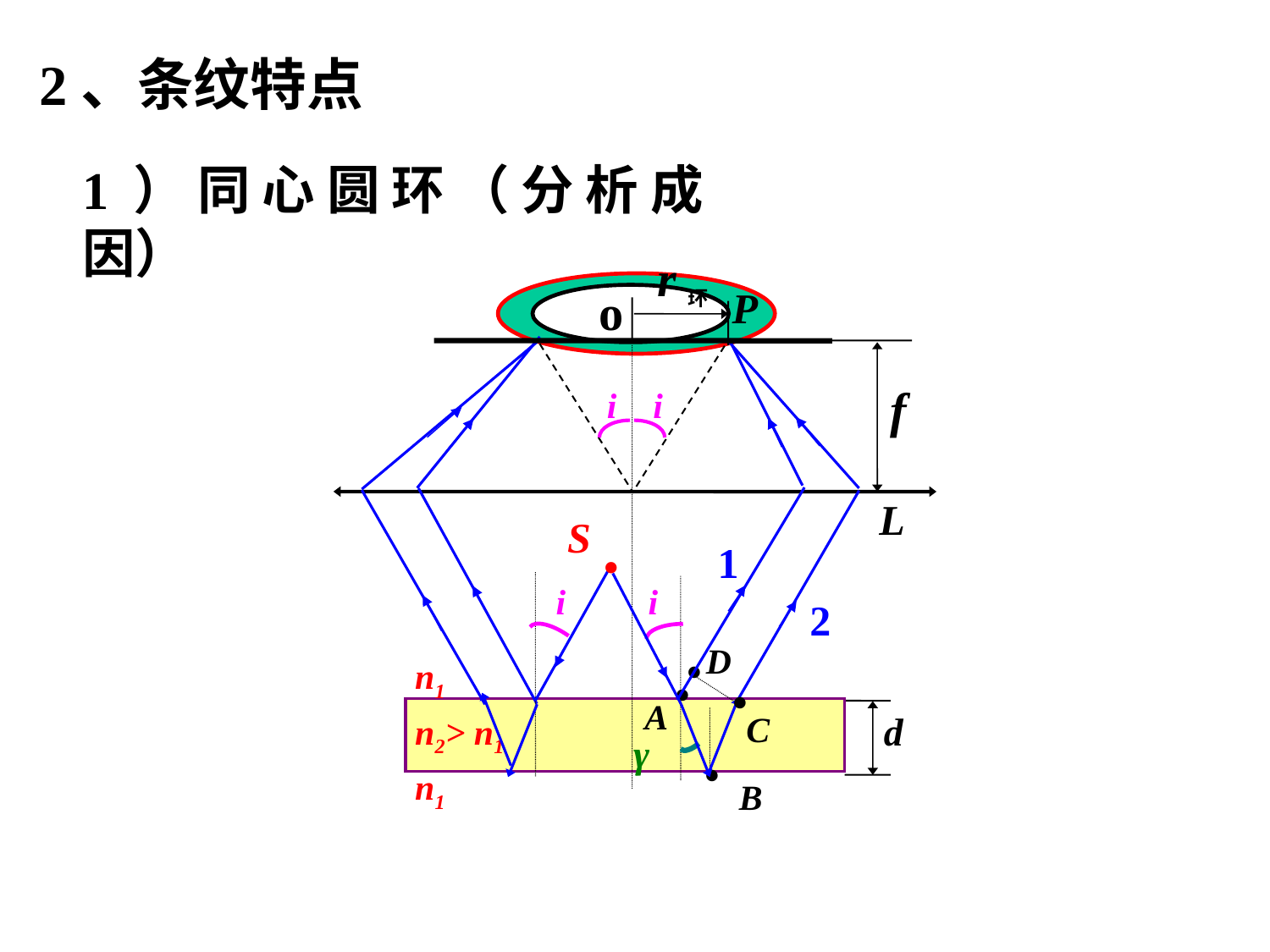

2、条纹特点
1）同心圆环（分析成因）
 r环

o
P

 f
i

i

L
 ·
S
1

i
i
2

·
D
·
n1

n2> n1
n1
·

A

 d

 C

γ
·

B